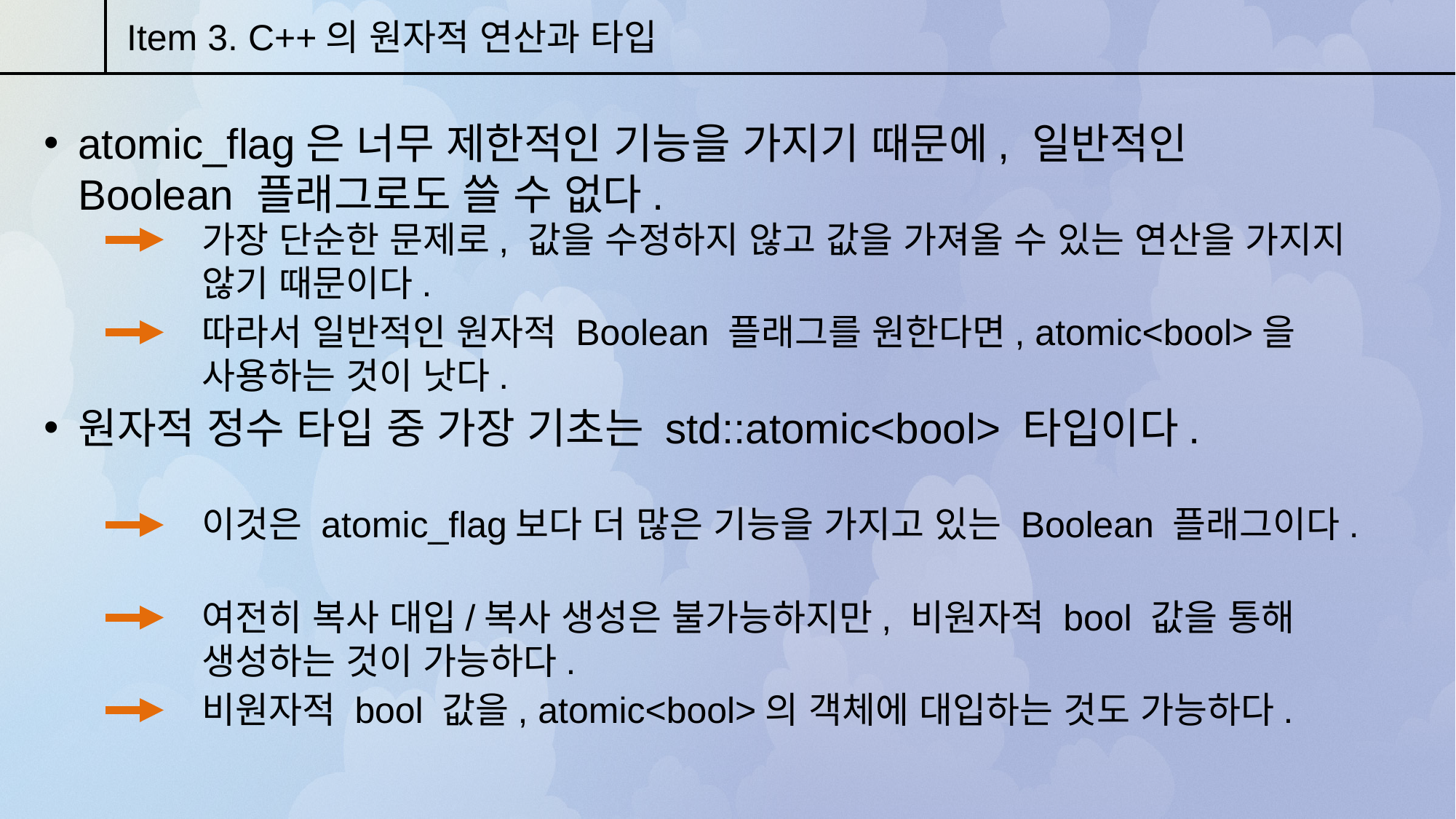

Item 3. C++의 원자적 연산과 타입
atomic_flag은 너무 제한적인 기능을 가지기 때문에, 일반적인 Boolean 플래그로도 쓸 수 없다.
가장 단순한 문제로, 값을 수정하지 않고 값을 가져올 수 있는 연산을 가지지 않기 때문이다.
따라서 일반적인 원자적 Boolean 플래그를 원한다면, atomic<bool>을 사용하는 것이 낫다.
원자적 정수 타입 중 가장 기초는 std::atomic<bool> 타입이다.
이것은 atomic_flag보다 더 많은 기능을 가지고 있는 Boolean 플래그이다.
여전히 복사 대입/복사 생성은 불가능하지만, 비원자적 bool 값을 통해 생성하는 것이 가능하다.
비원자적 bool 값을, atomic<bool>의 객체에 대입하는 것도 가능하다.